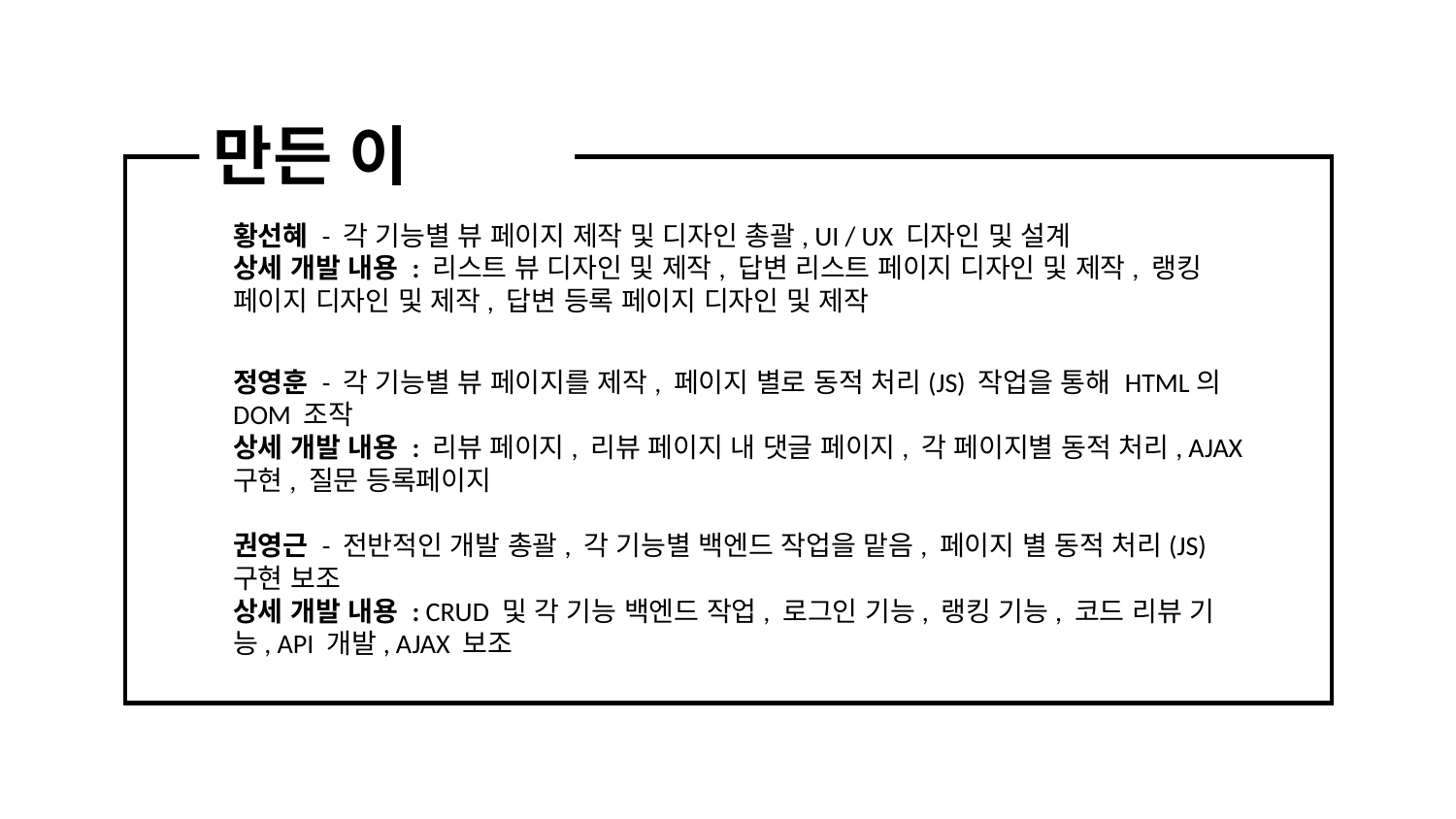

만든 이

황선혜 - 각 기능별 뷰 페이지 제작 및 디자인 총괄, UI / UX 디자인 및 설계
상세 개발 내용 : 리스트 뷰 디자인 및 제작, 답변 리스트 페이지 디자인 및 제작, 랭킹 페이지 디자인 및 제작, 답변 등록 페이지 디자인 및 제작
정영훈 - 각 기능별 뷰 페이지를 제작, 페이지 별로 동적 처리(JS) 작업을 통해 HTML의 DOM 조작
상세 개발 내용 : 리뷰 페이지, 리뷰 페이지 내 댓글 페이지, 각 페이지별 동적 처리, AJAX 구현, 질문 등록페이지

권영근 - 전반적인 개발 총괄, 각 기능별 백엔드 작업을 맡음, 페이지 별 동적 처리(JS) 구현 보조
상세 개발 내용 : CRUD 및 각 기능 백엔드 작업, 로그인 기능, 랭킹 기능, 코드 리뷰 기능, API 개발, AJAX 보조